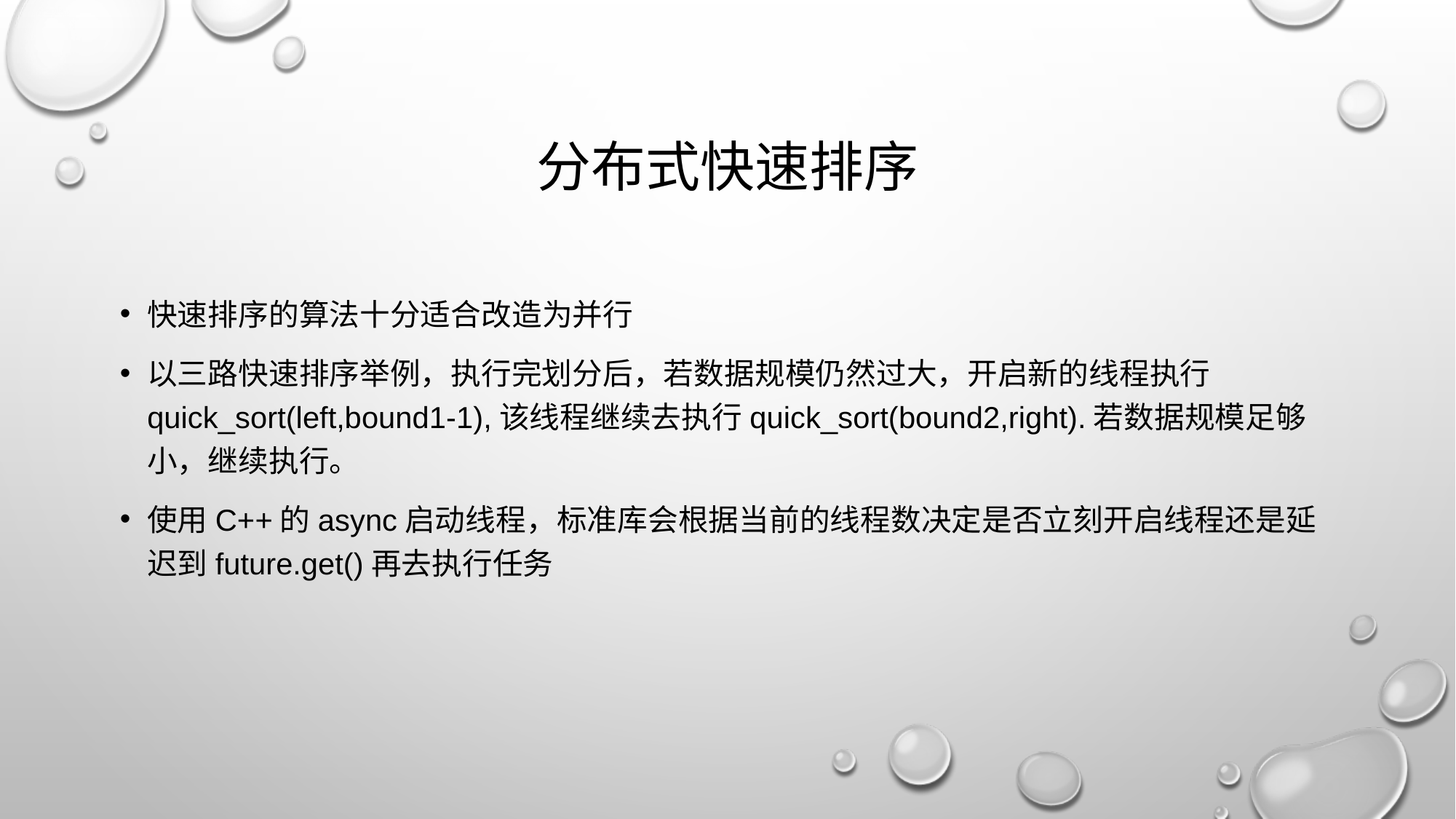

# 分布式快速排序
快速排序的算法十分适合改造为并行
以三路快速排序举例，执行完划分后，若数据规模仍然过大，开启新的线程执行quick_sort(left,bound1-1),该线程继续去执行quick_sort(bound2,right).若数据规模足够小，继续执行。
使用C++的async启动线程，标准库会根据当前的线程数决定是否立刻开启线程还是延迟到future.get()再去执行任务